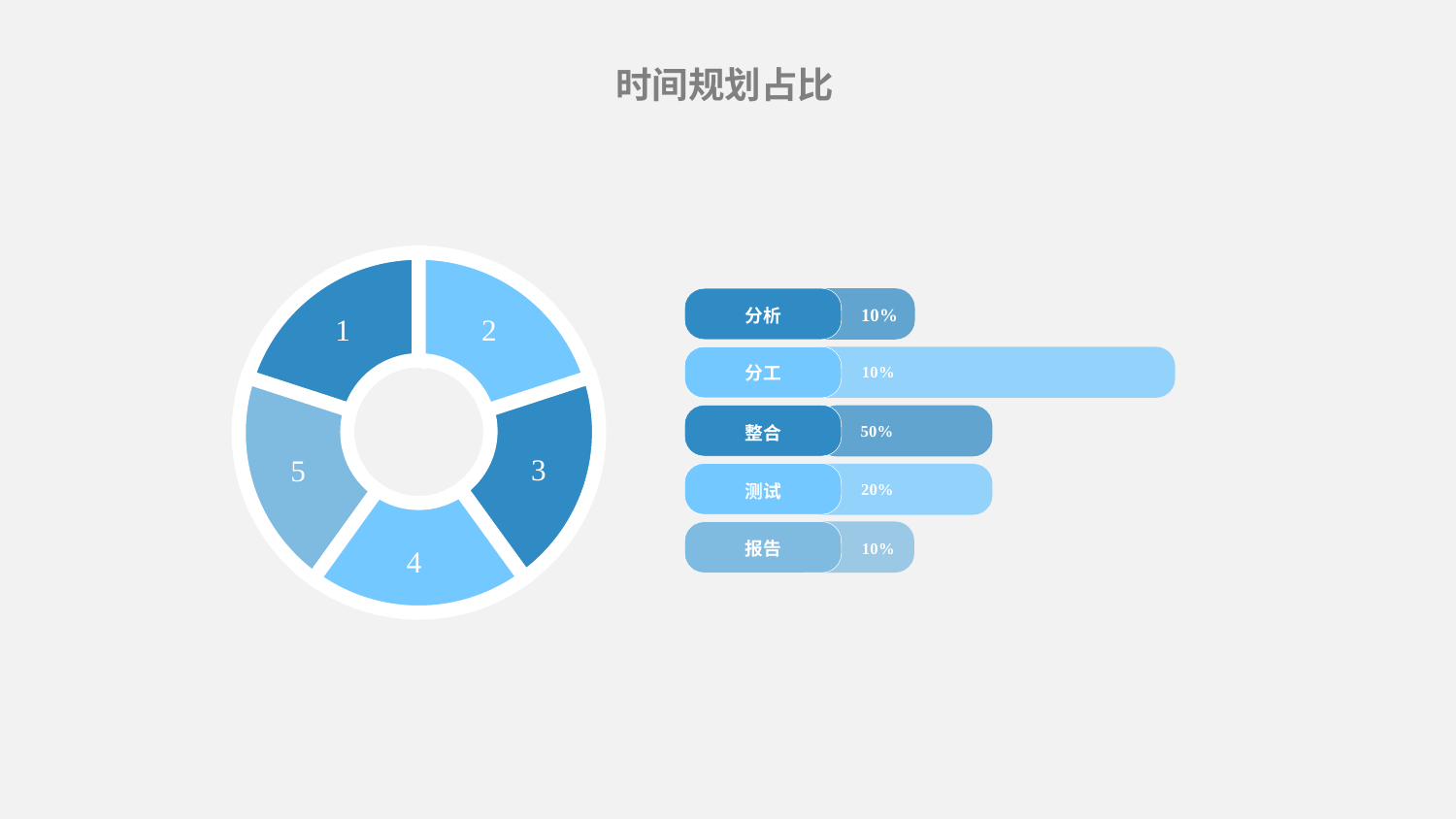

# 时间规划占比

1

2

分析

分工

整合

测试

报告

10%

10%

3

5

50%

20%

4

10%